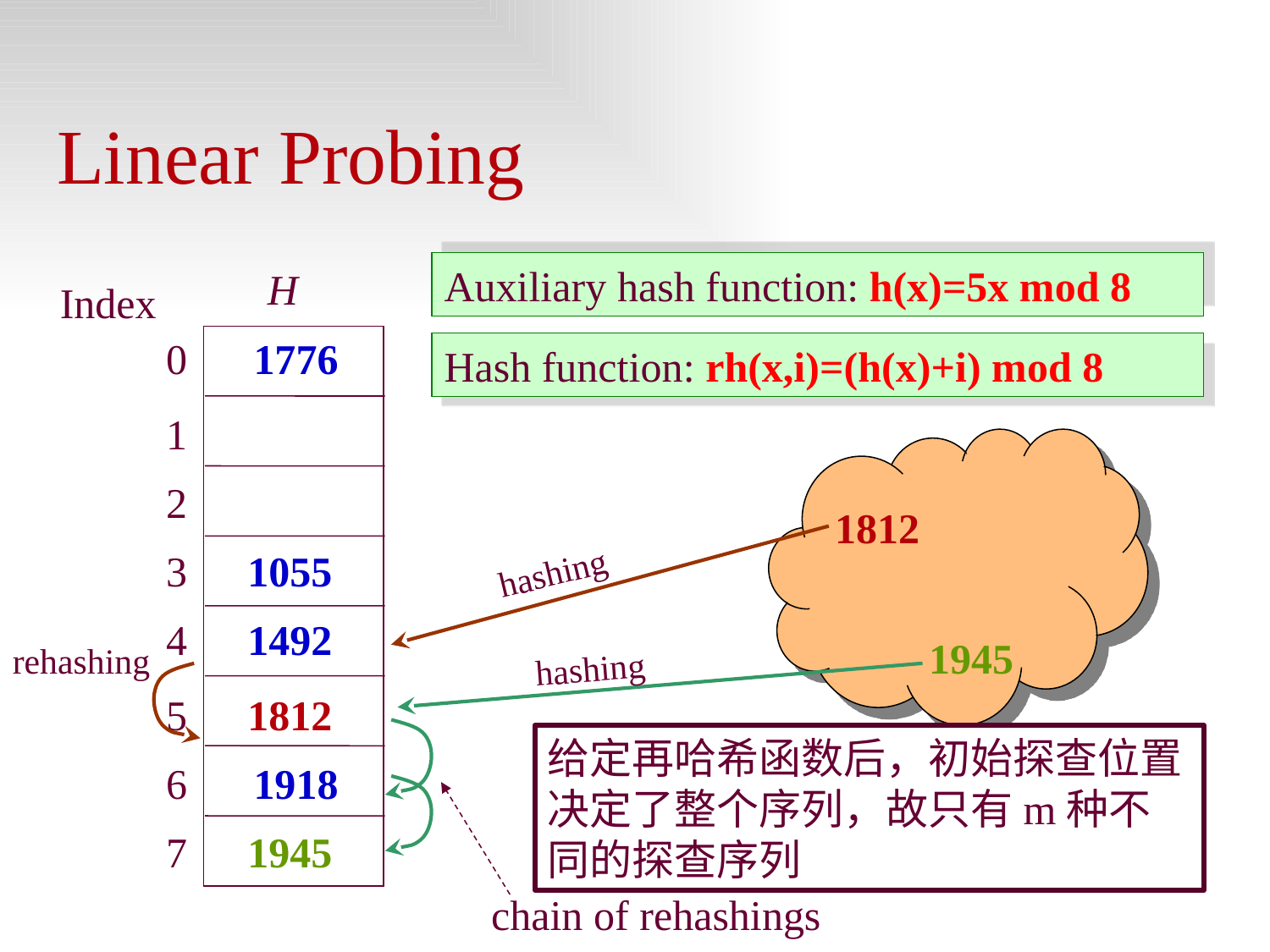

# Linear Probing
Auxiliary hash function: h(x)=5x mod 8
H
Index
0

1776
Hash function: rh(x,i)=(h(x)+i) mod 8

1

2
1812

3
1055
hashing

4
1492
1945
rehashing
hashing

5
1812

给定再哈希函数后，初始探查位置决定了整个序列，故只有m种不同的探查序列

6
1918

7
1945
chain of rehashings